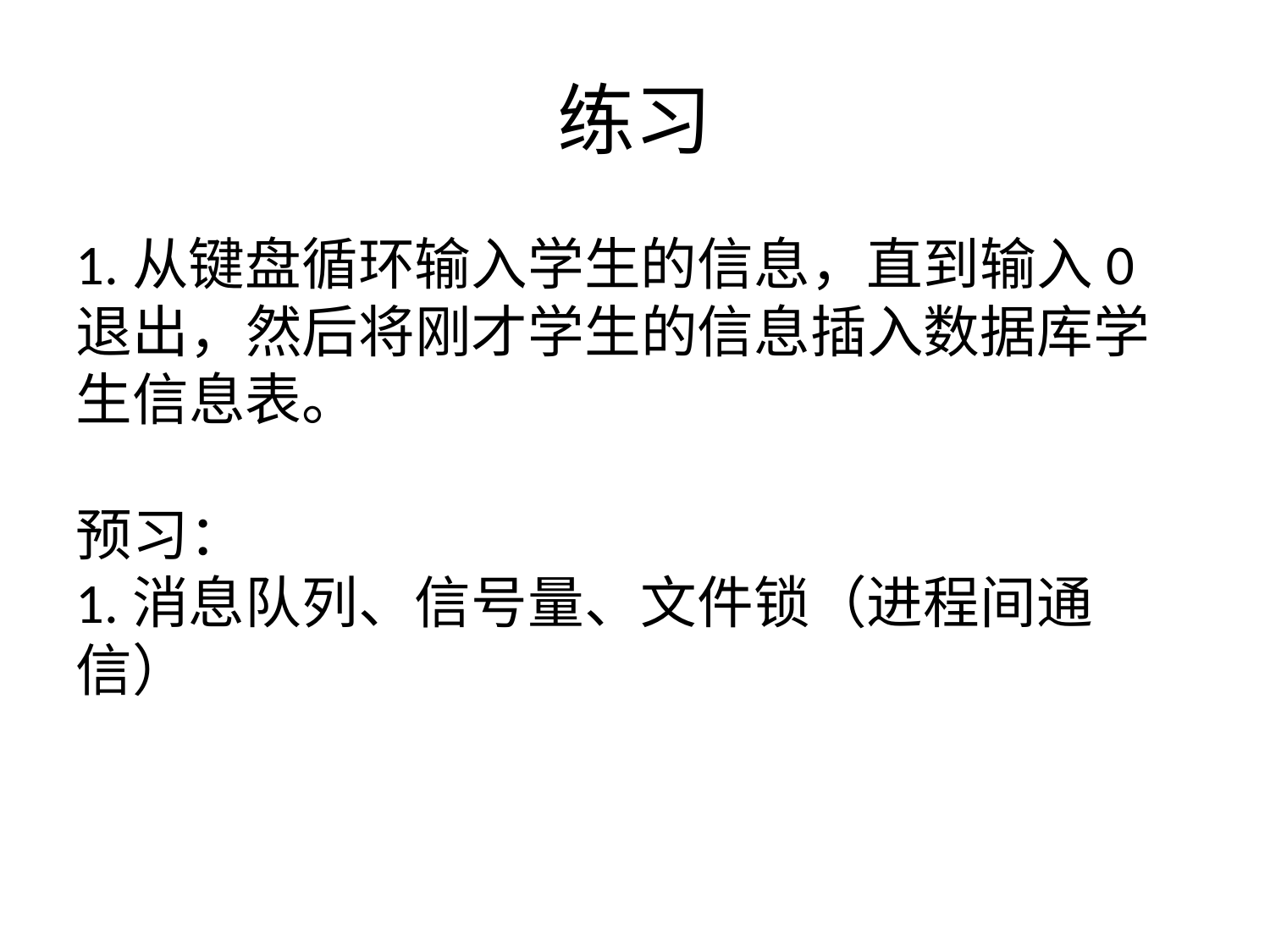

练习
1.从键盘循环输入学生的信息，直到输入0退出，然后将刚才学生的信息插入数据库学生信息表。

预习：
1.消息队列、信号量、文件锁（进程间通信）